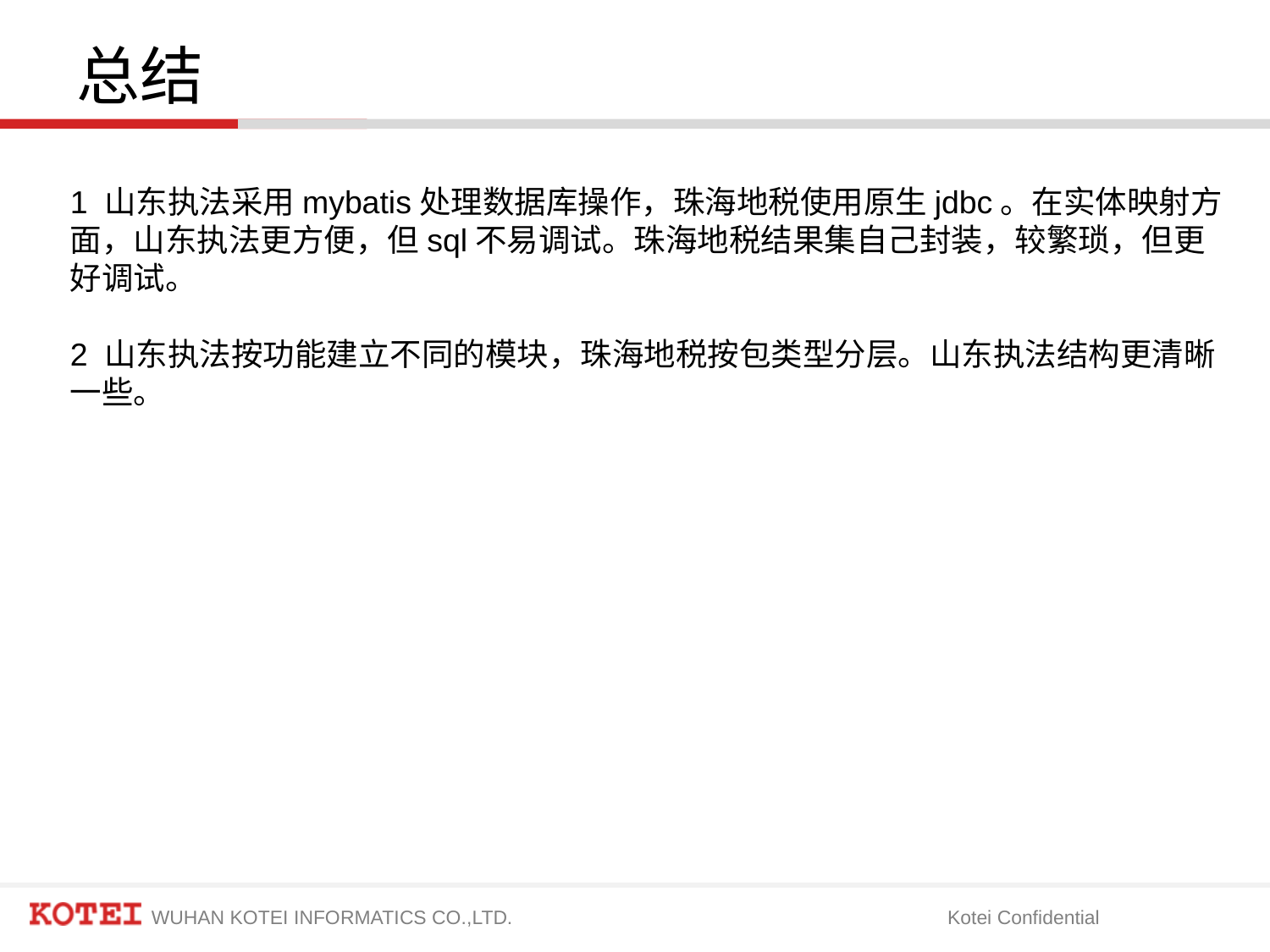

# 总结
1 山东执法采用mybatis处理数据库操作，珠海地税使用原生jdbc。在实体映射方面，山东执法更方便，但sql不易调试。珠海地税结果集自己封装，较繁琐，但更好调试。

2 山东执法按功能建立不同的模块，珠海地税按包类型分层。山东执法结构更清晰一些。

17